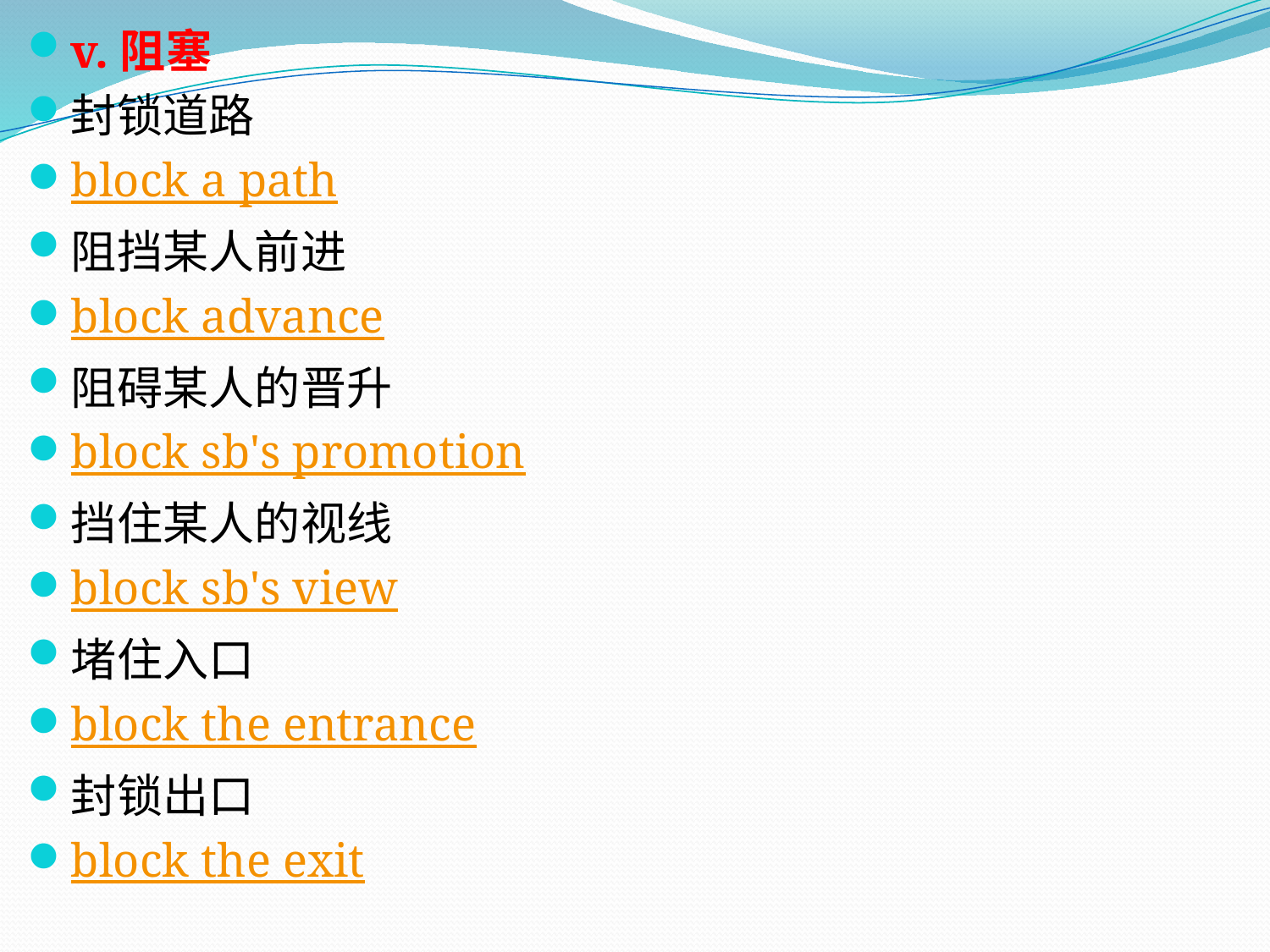

v.阻塞
封锁道路
block a path
阻挡某人前进
block advance
阻碍某人的晋升
block sb's promotion
挡住某人的视线
block sb's view
堵住入口
block the entrance
封锁出口
block the exit